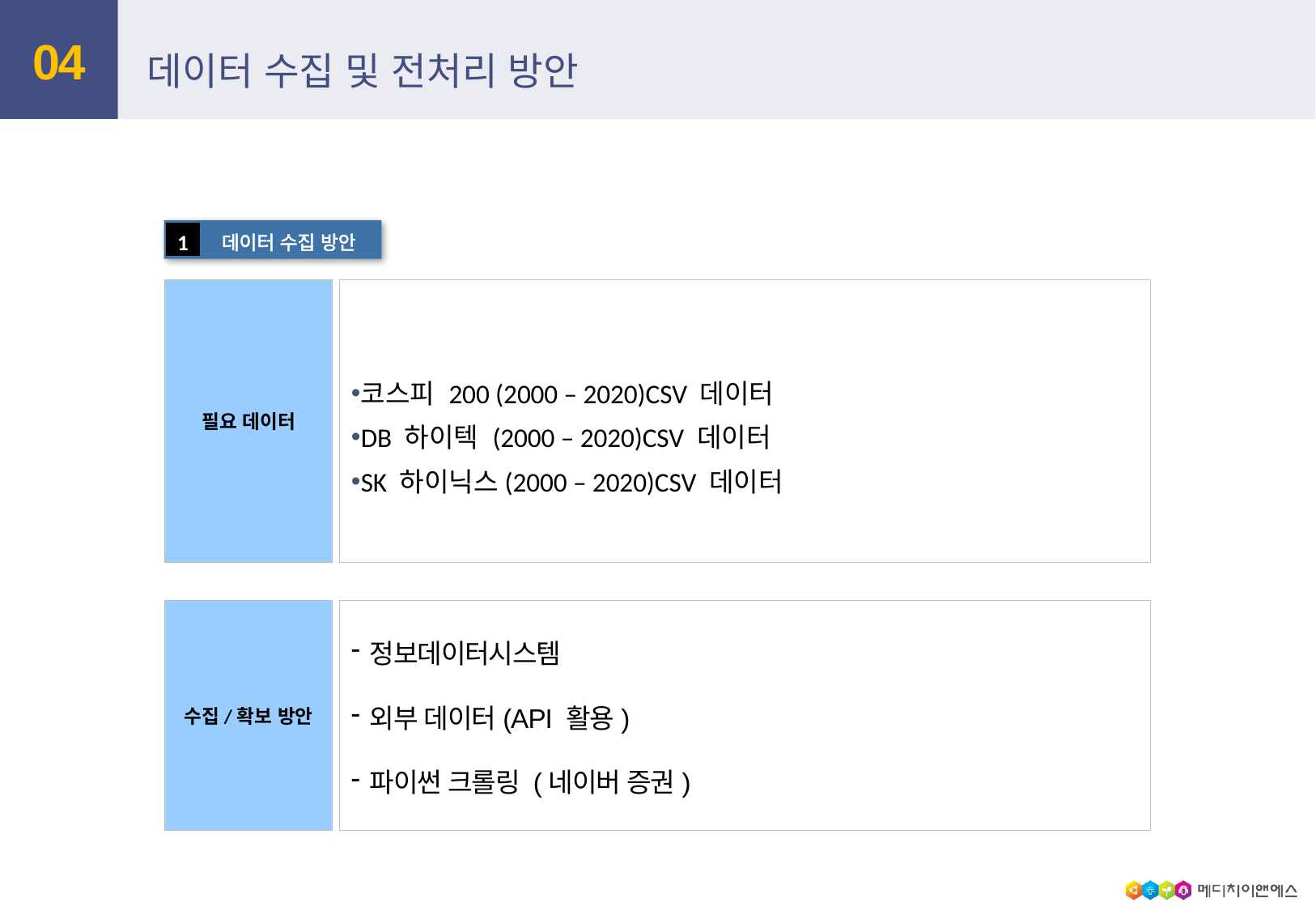

04
# 데이터 수집 및 전처리 방안
     데이터 수집 방안
1
필요 데이터

코스피 200 (2000 – 2020)CSV 데이터
DB 하이텍 (2000 – 2020)CSV 데이터
SK 하이닉스(2000 – 2020)CSV 데이터
정보데이터시스템
외부 데이터(API 활용)
파이썬 크롤링 (네이버 증권)

수집/확보 방안